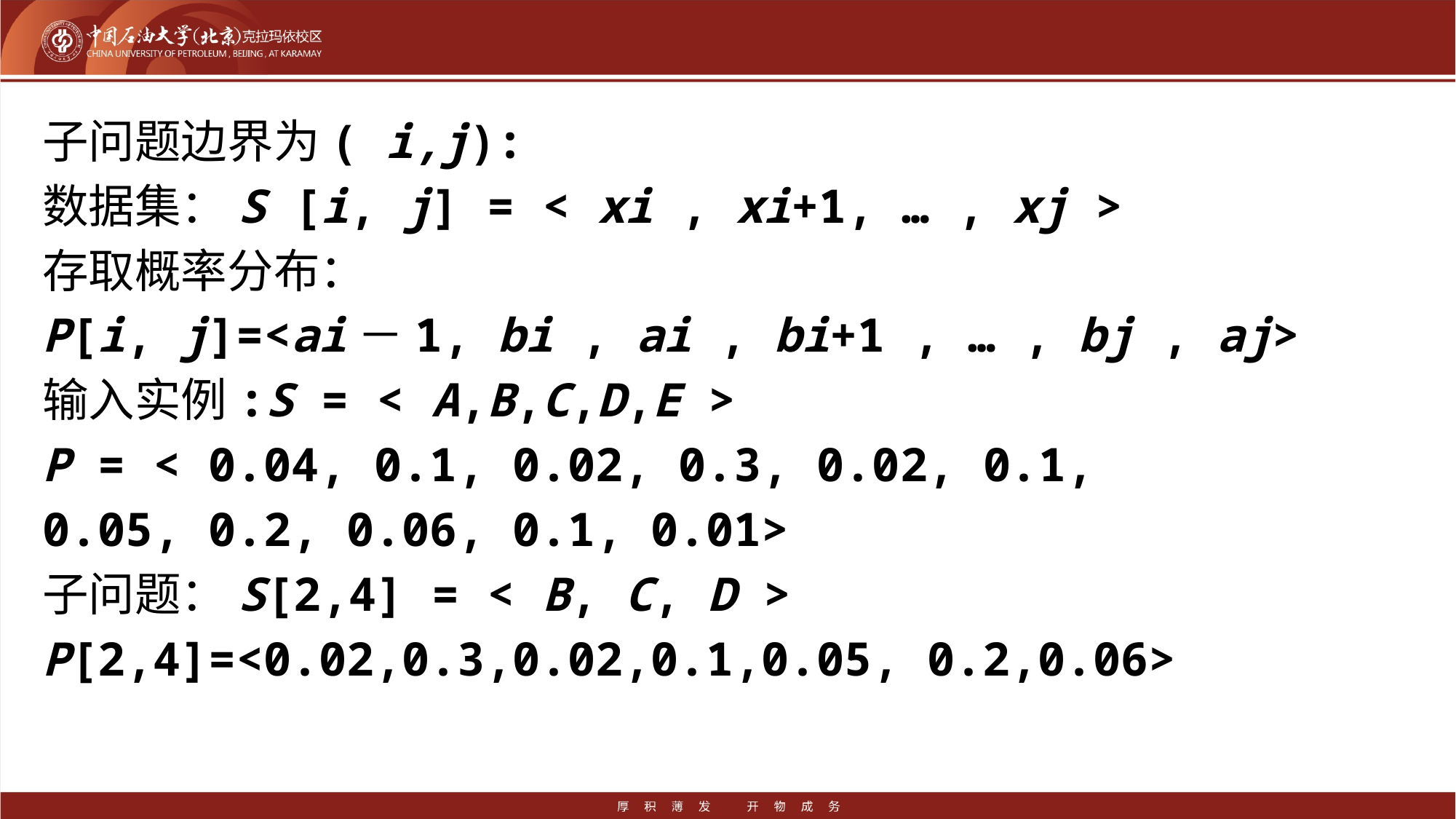

#
子问题边界为( i,j):
数据集：S [i, j] = < xi , xi+1, … , xj >
存取概率分布：
P[i, j]=<ai－1, bi , ai , bi+1 , … , bj , aj>
输入实例:S = < A,B,C,D,E >
P = < 0.04, 0.1, 0.02, 0.3, 0.02, 0.1,
0.05, 0.2, 0.06, 0.1, 0.01>
子问题：S[2,4] = < B, C, D >
P[2,4]=<0.02,0.3,0.02,0.1,0.05, 0.2,0.06>